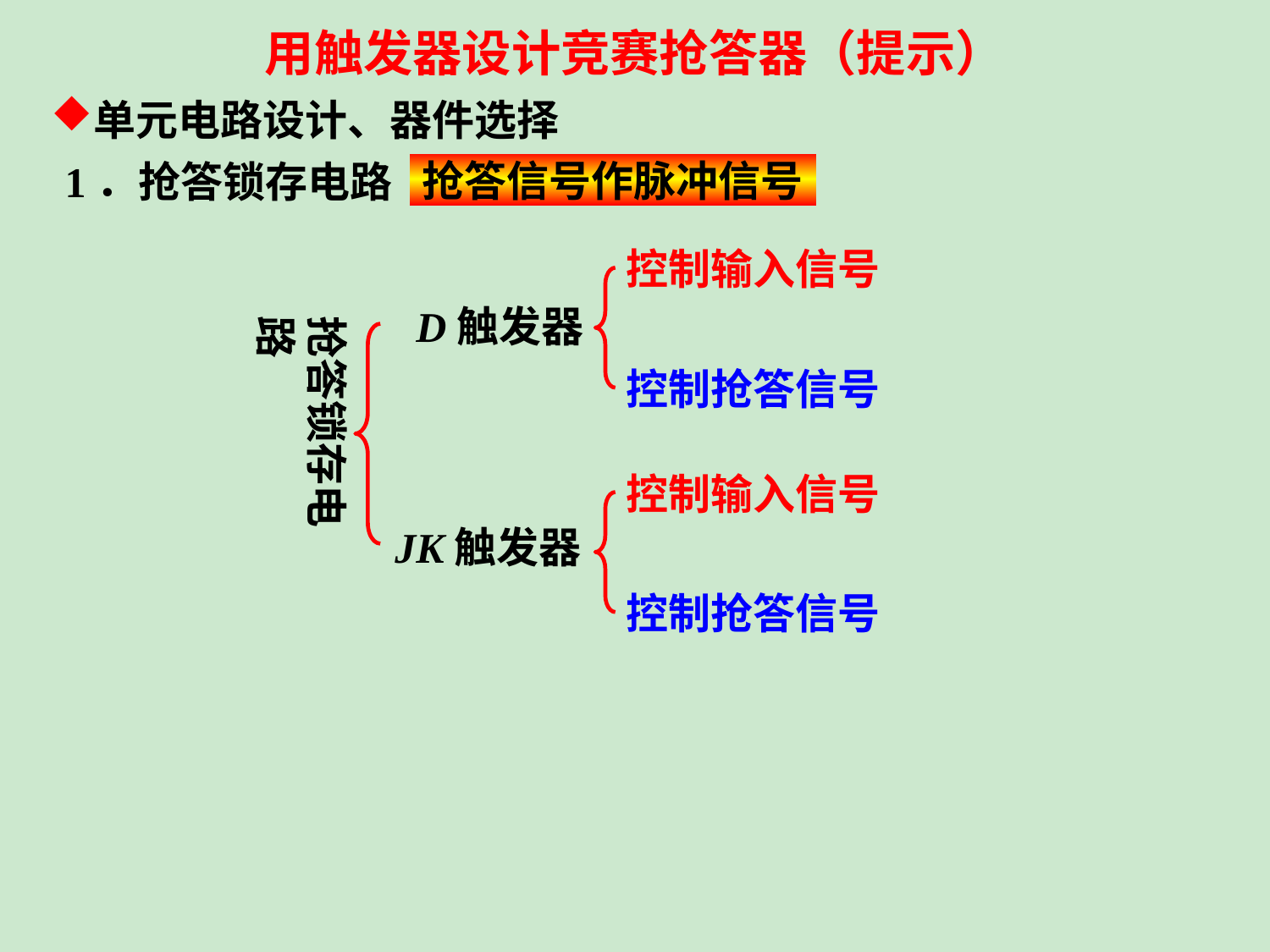

用触发器设计竞赛抢答器（提示）
单元电路设计、器件选择
1．抢答锁存电路
抢答信号作脉冲信号
控制输入信号

D触发器
抢答锁存电路

控制抢答信号
控制输入信号

JK触发器
控制抢答信号